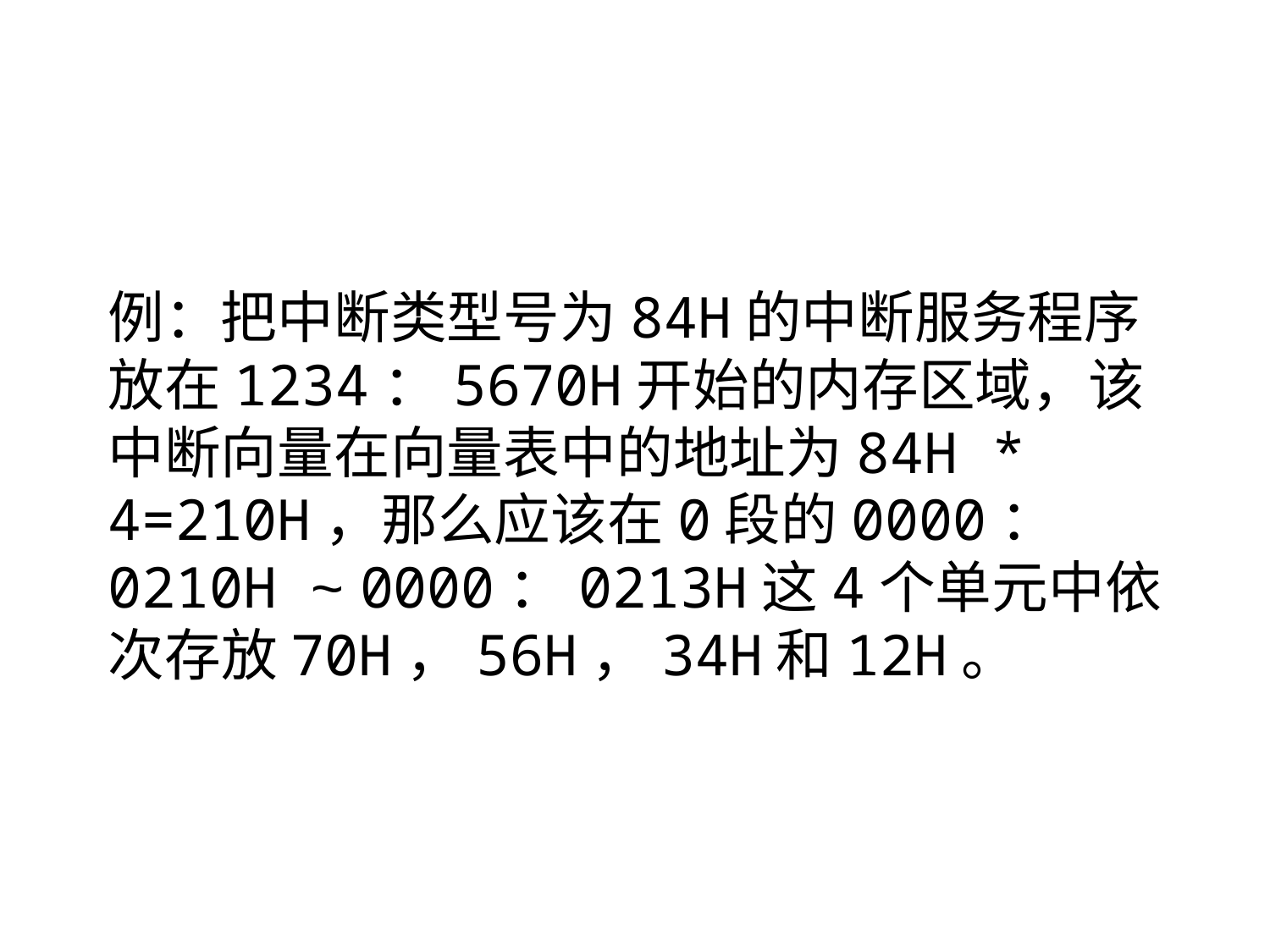

#
例：把中断类型号为84H的中断服务程序放在1234：5670H开始的内存区域，该中断向量在向量表中的地址为84H * 4=210H，那么应该在0段的0000：0210H ~ 0000：0213H这4个单元中依次存放70H，56H，34H和12H。